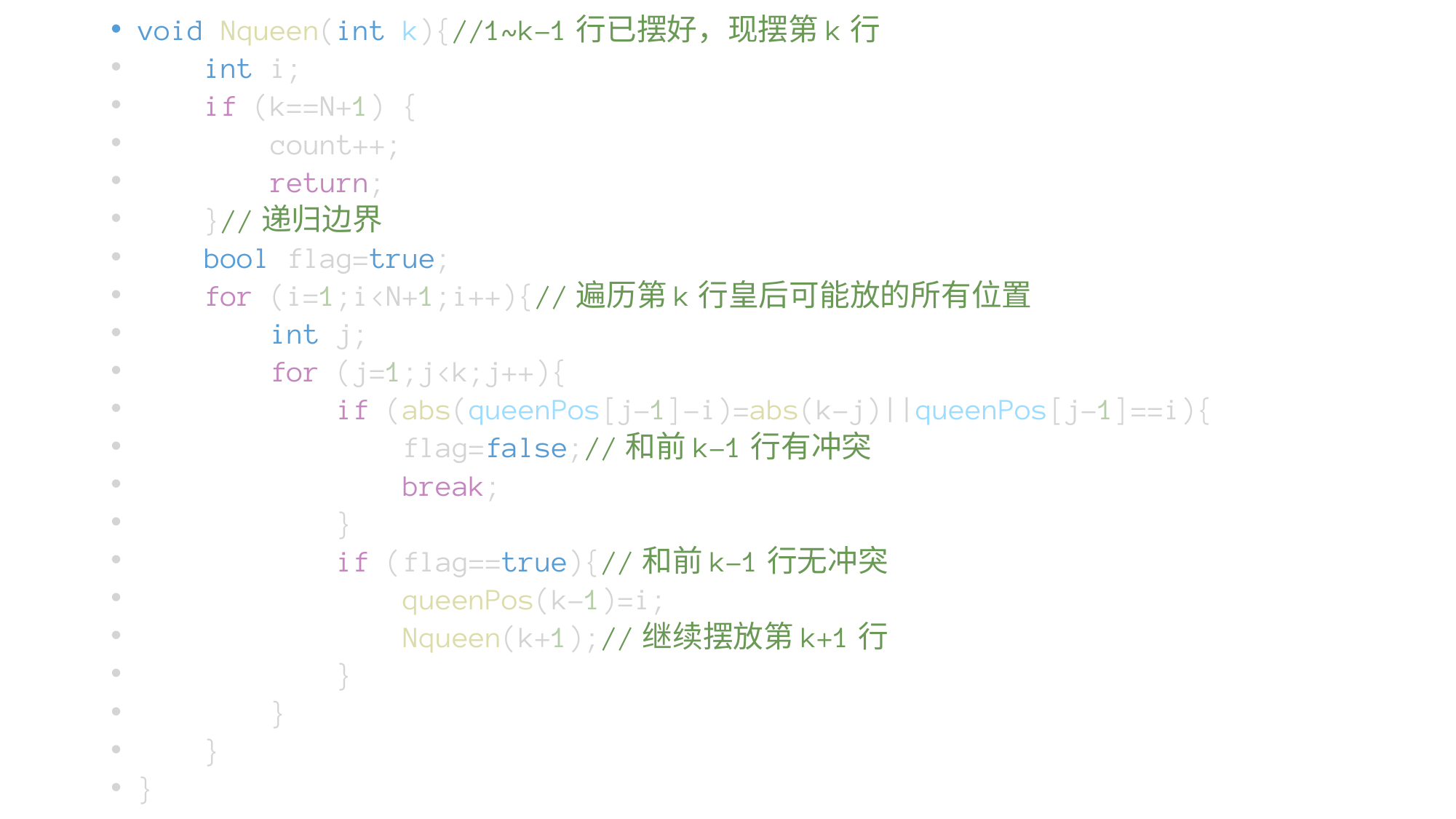

void Nqueen(int k){//1~k-1行已摆好，现摆第k行
    int i;
    if (k==N+1) {
        count++;
        return;
    }//递归边界
    bool flag=true;
    for (i=1;i<N+1;i++){//遍历第k行皇后可能放的所有位置
        int j;
        for (j=1;j<k;j++){
            if (abs(queenPos[j-1]-i)=abs(k-j)||queenPos[j-1]==i){
                flag=false;//和前k-1行有冲突
                break;
            }
            if (flag==true){//和前k-1行无冲突
                queenPos(k-1)=i;
                Nqueen(k+1);//继续摆放第k+1行
            }
        }
    }
}